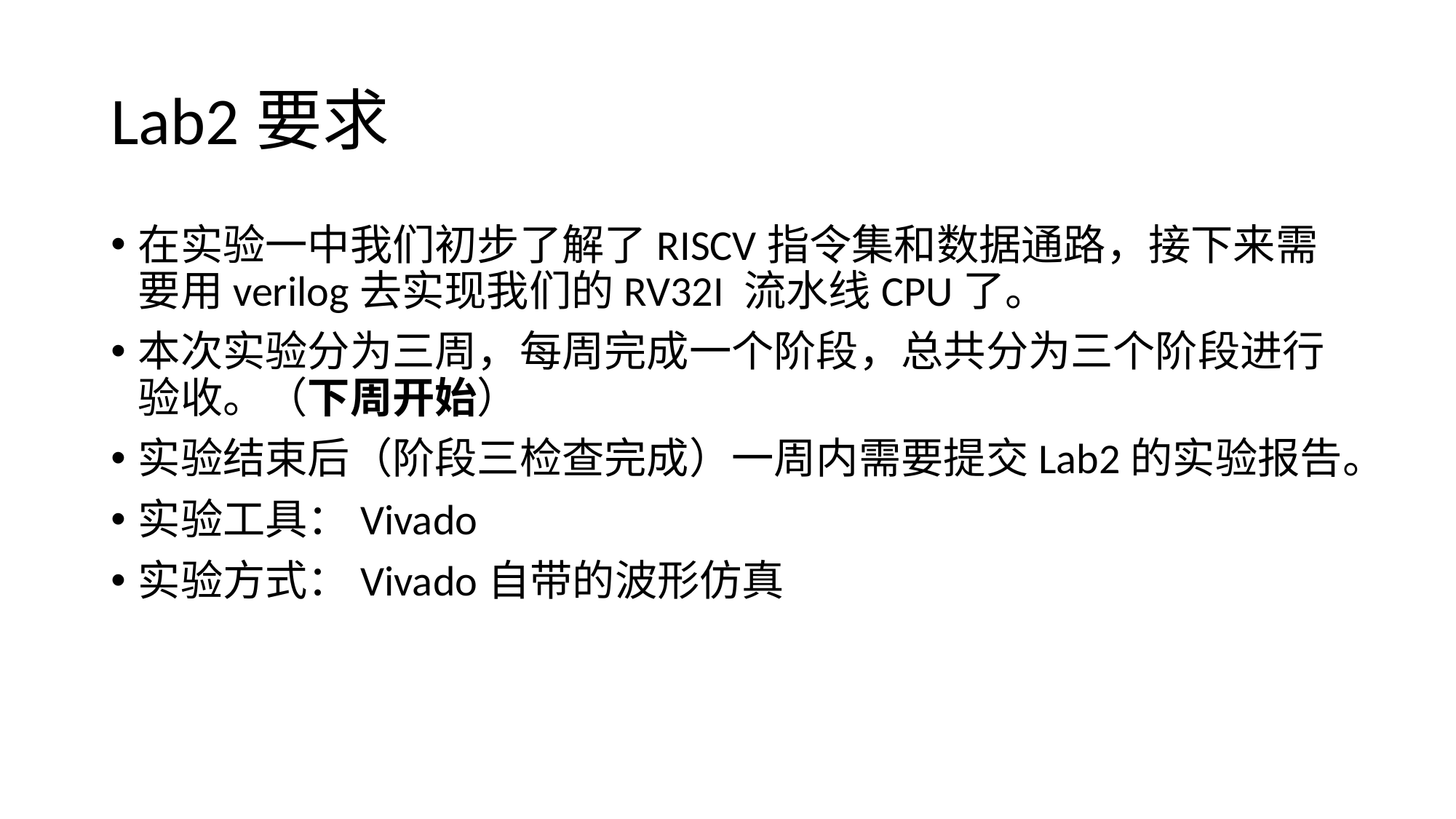

# Lab2要求
在实验一中我们初步了解了RISCV指令集和数据通路，接下来需要用verilog去实现我们的RV32I 流水线CPU了。
本次实验分为三周，每周完成一个阶段，总共分为三个阶段进行验收。（下周开始）
实验结束后（阶段三检查完成）一周内需要提交Lab2的实验报告。
实验工具：Vivado
实验方式：Vivado自带的波形仿真